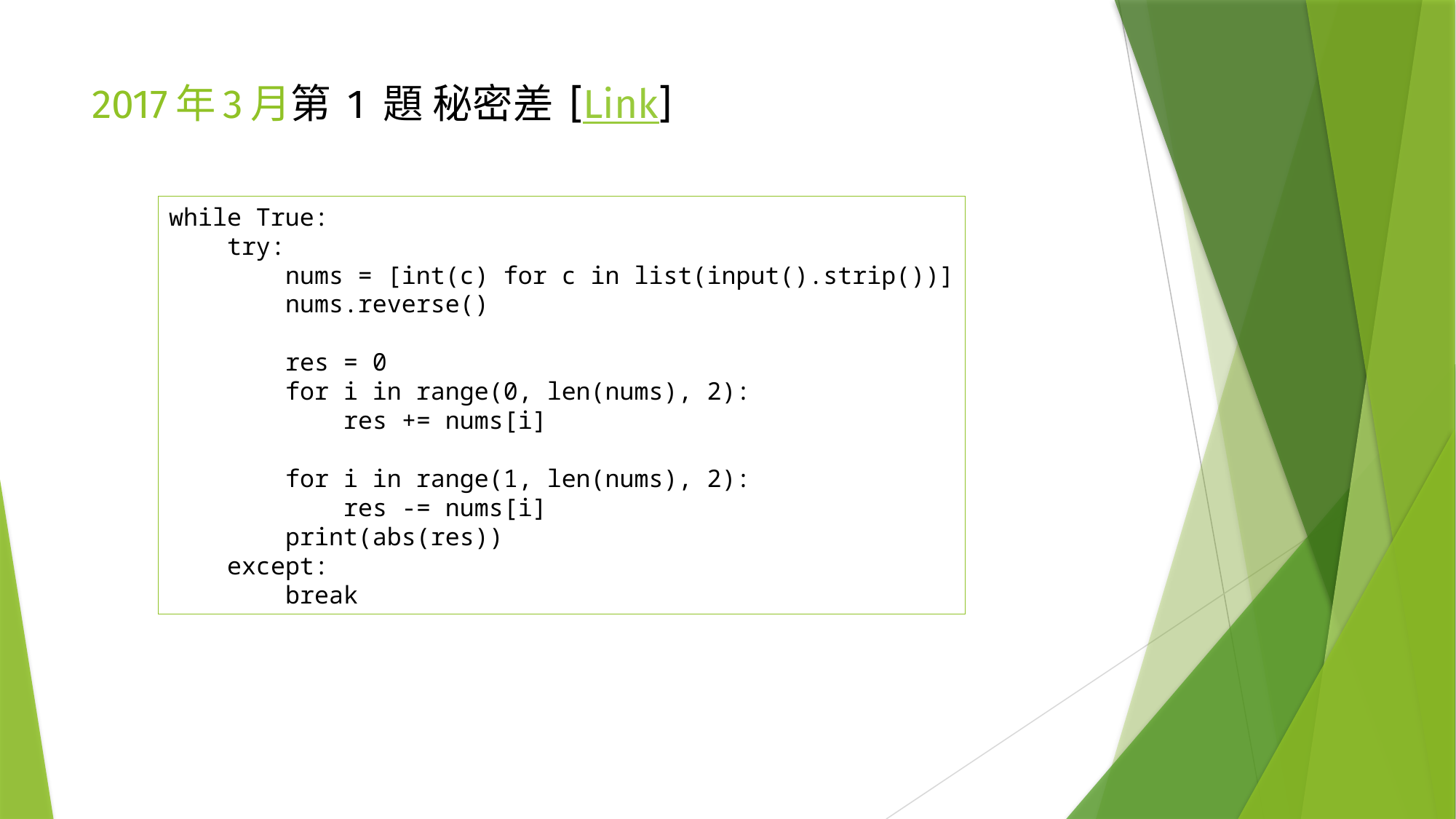

# 2017年3月第 1 題 秘密差 [Link]
﻿while True:
    try:
        nums = [int(c) for c in list(input().strip())]
        nums.reverse()

        res = 0
        for i in range(0, len(nums), 2):
            res += nums[i]

        for i in range(1, len(nums), 2):
            res -= nums[i]
        print(abs(res))
    except:
        break